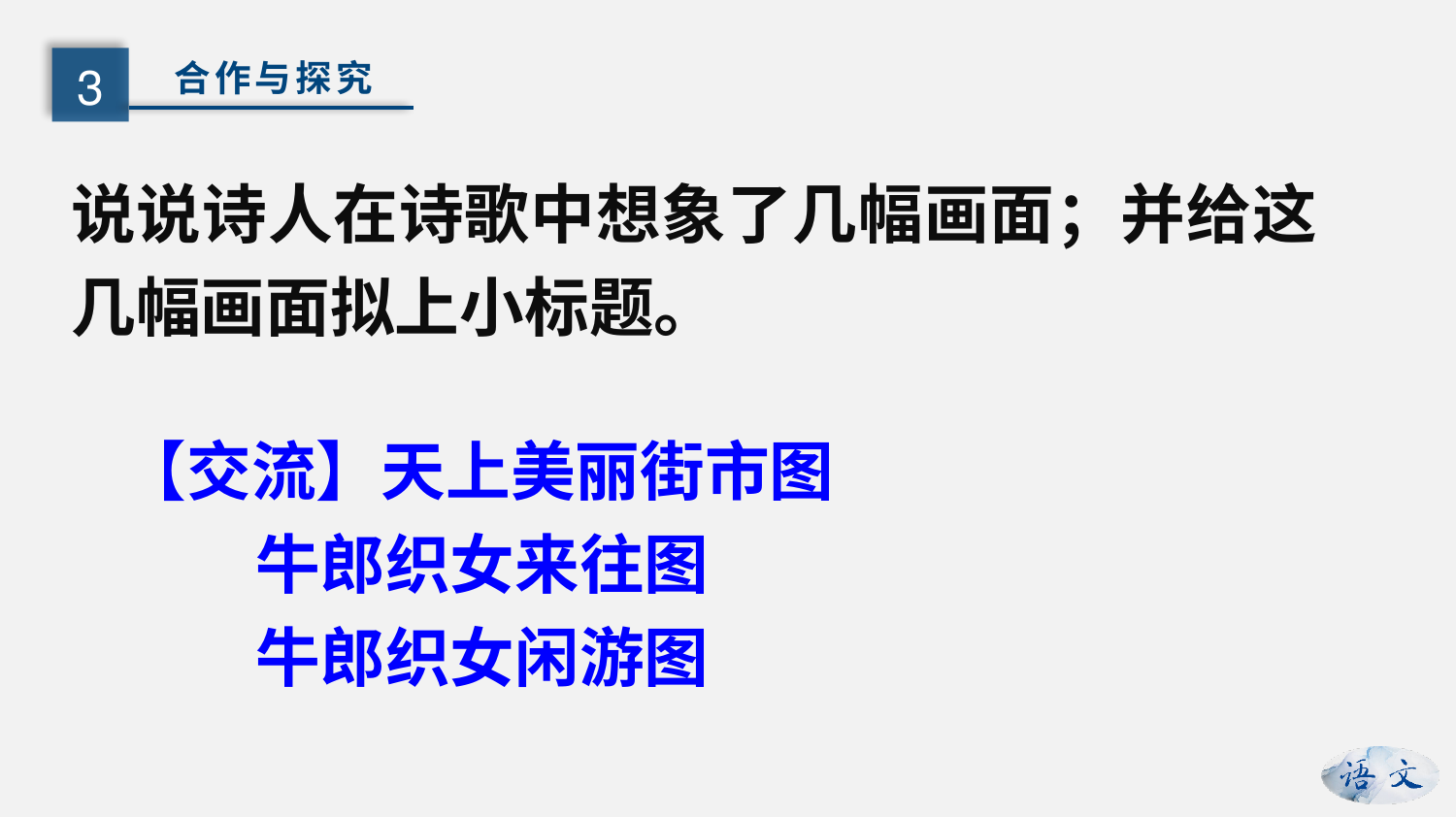

说说诗人在诗歌中想象了几幅画面；并给这几幅画面拟上小标题。
【交流】天上美丽街市图
        牛郎织女来往图
        牛郎织女闲游图